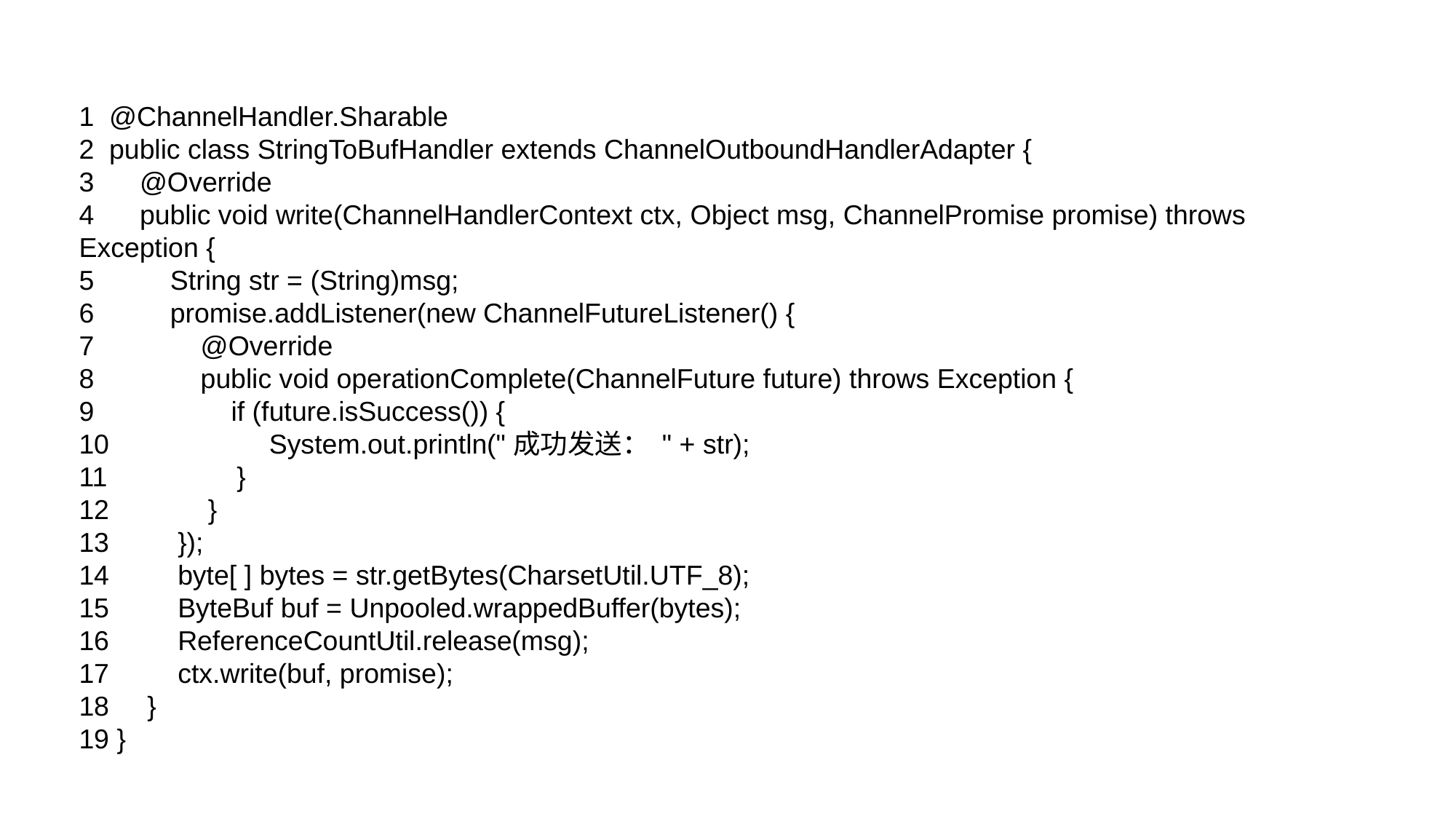

1  @ChannelHandler.Sharable
2  public class StringToBufHandler extends ChannelOutboundHandlerAdapter {
3      @Override
4      public void write(ChannelHandlerContext ctx, Object msg, ChannelPromise promise) throws Exception {
5          String str = (String)msg;
6          promise.addListener(new ChannelFutureListener() {
7              @Override
8              public void operationComplete(ChannelFuture future) throws Exception {
9                  if (future.isSuccess()) {
10                     System.out.println("成功发送： " + str);
11                 }
12             }
13         });
14         byte[ ] bytes = str.getBytes(CharsetUtil.UTF_8);
15         ByteBuf buf = Unpooled.wrappedBuffer(bytes);
16         ReferenceCountUtil.release(msg);
17         ctx.write(buf, promise);
18     }
19 }